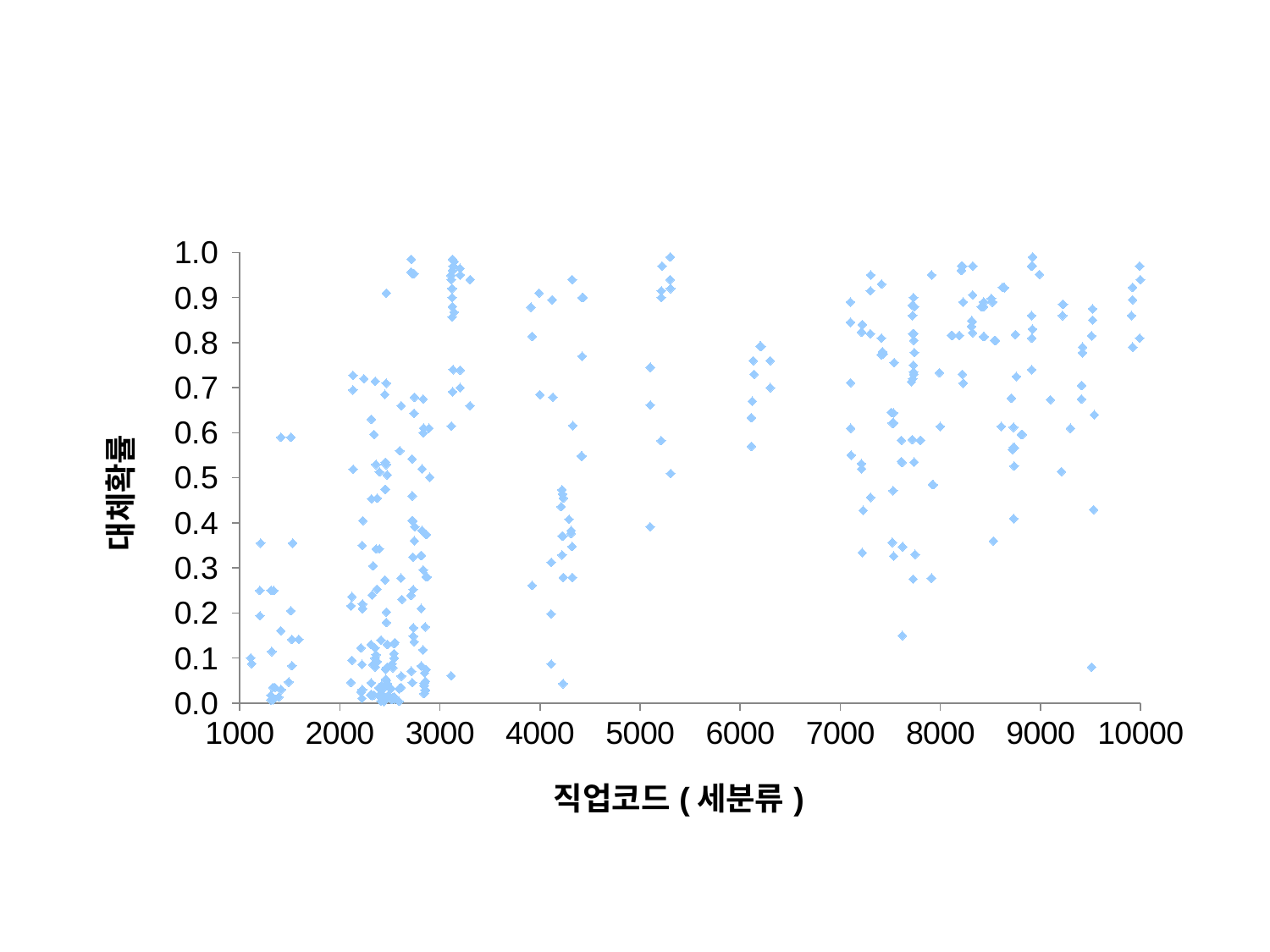

#

### Chart

| Category | 확률 |
|---|---|